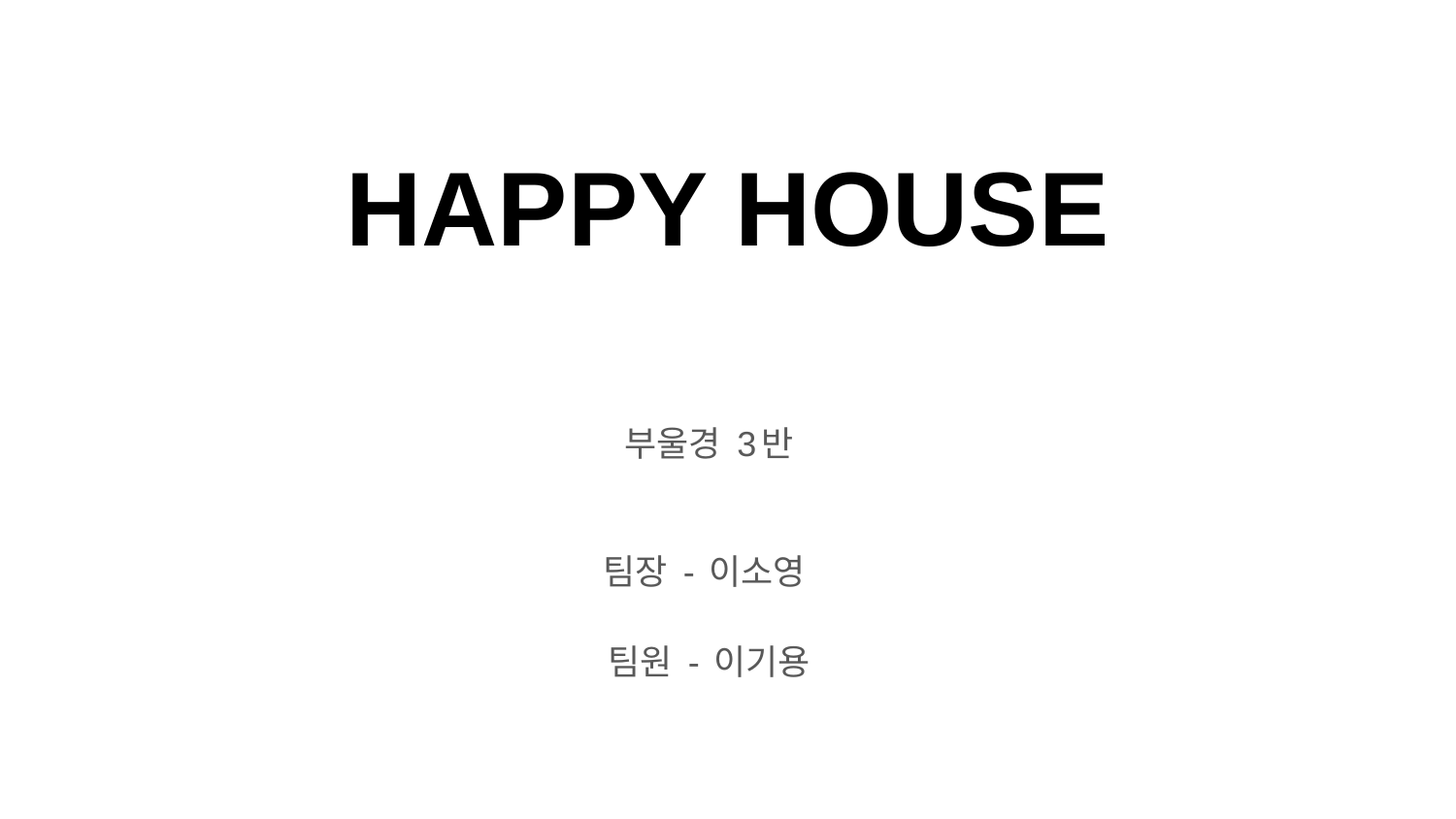

# HAPPY HOUSE
부울경 3반

팀장 - 이소영

팀원 - 이기용